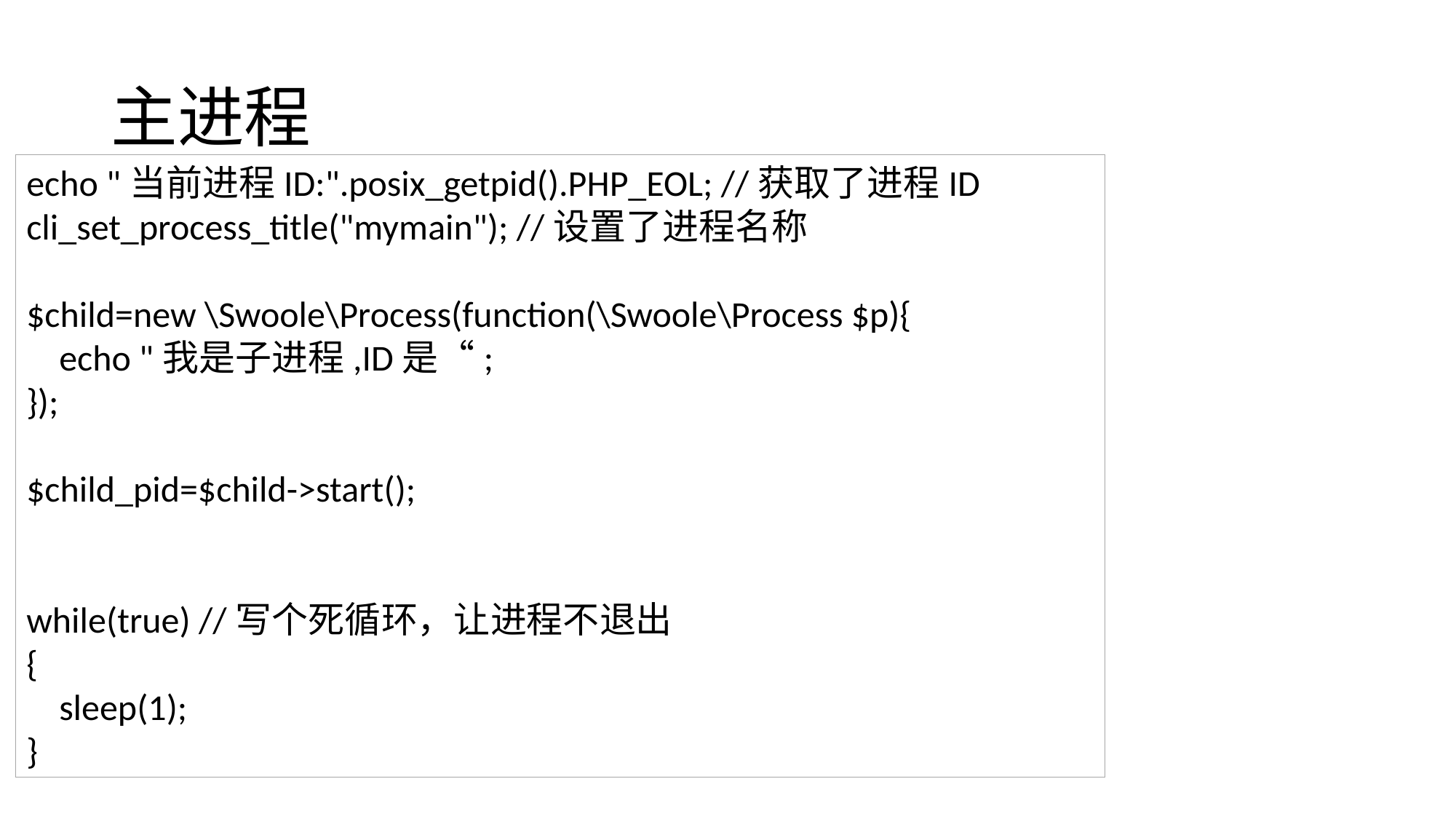

# 主进程
echo "当前进程ID:".posix_getpid().PHP_EOL; //获取了进程ID
cli_set_process_title("mymain"); //设置了进程名称

$child=new \Swoole\Process(function(\Swoole\Process $p){
    echo "我是子进程,ID是“;
});

$child_pid=$child->start();

while(true) //写个死循环，让进程不退出
{
    sleep(1);
}